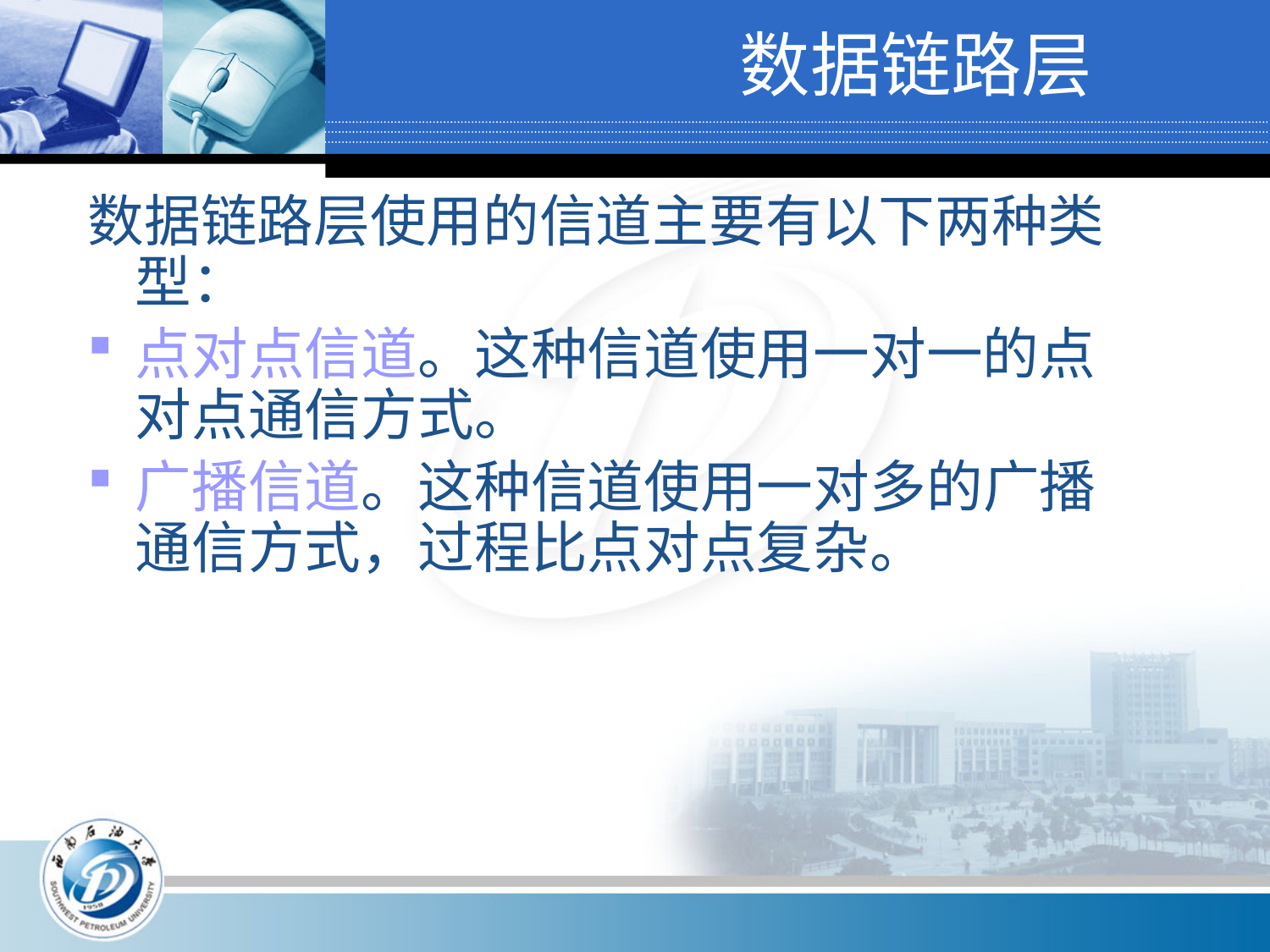

# 数据链路层
数据链路层使用的信道主要有以下两种类型：
点对点信道。这种信道使用一对一的点对点通信方式。
广播信道。这种信道使用一对多的广播通信方式，过程比点对点复杂。